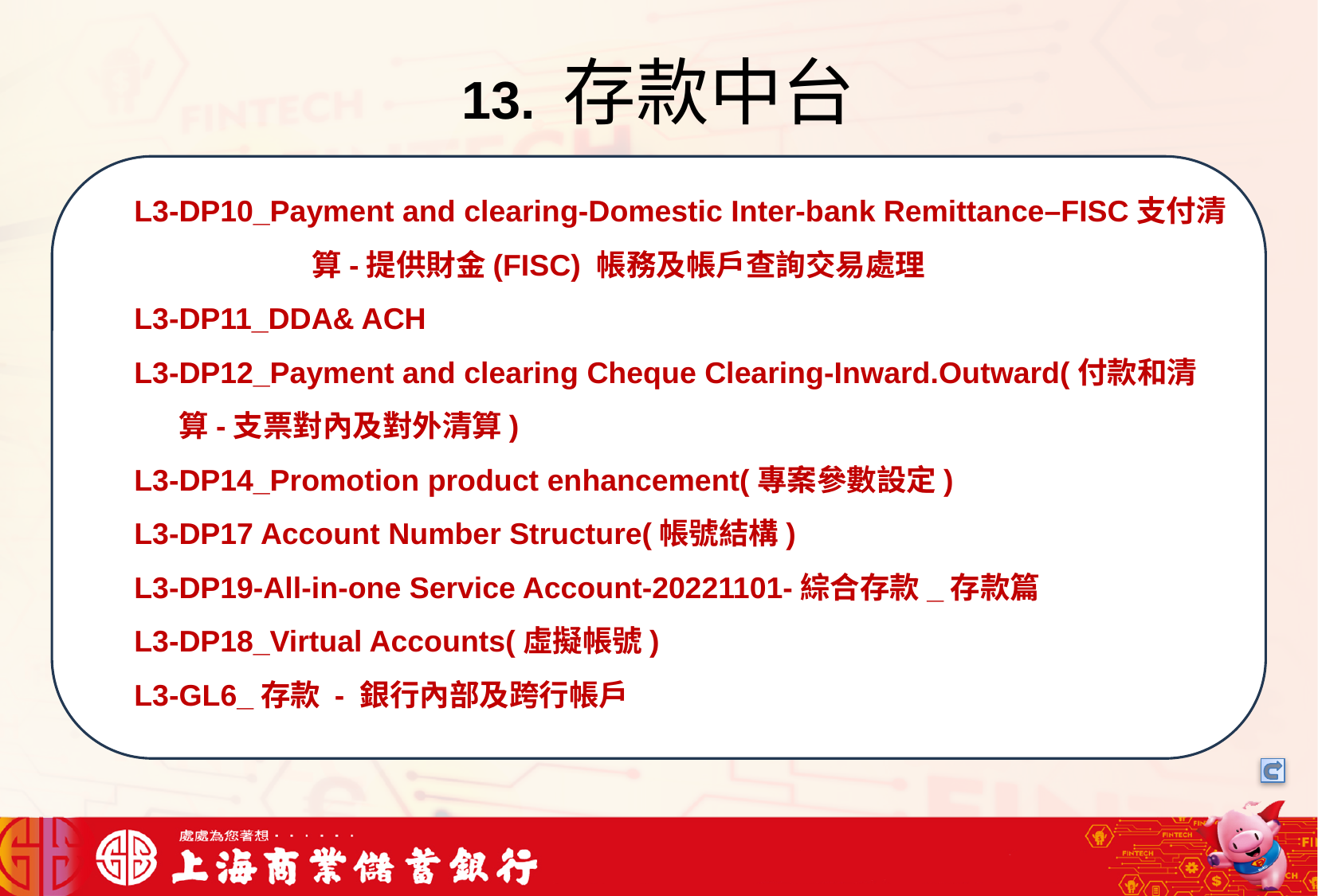

# 13. 存款中台
的答案回覆用戶
L3-DP10_Payment and clearing-Domestic Inter-bank Remittance–FISC支付清	  算-提供財金(FISC) 帳務及帳戶查詢交易處理
L3-DP11_DDA& ACH
L3-DP12_Payment and clearing Cheque Clearing-Inward.Outward(付款和清算-支票對內及對外清算)
L3-DP14_Promotion product enhancement(專案參數設定)
L3-DP17 Account Number Structure(帳號結構)
L3-DP19-All-in-one Service Account-20221101-綜合存款_存款篇
L3-DP18_Virtual Accounts(虛擬帳號)
L3-GL6_存款 - 銀行內部及跨行帳戶